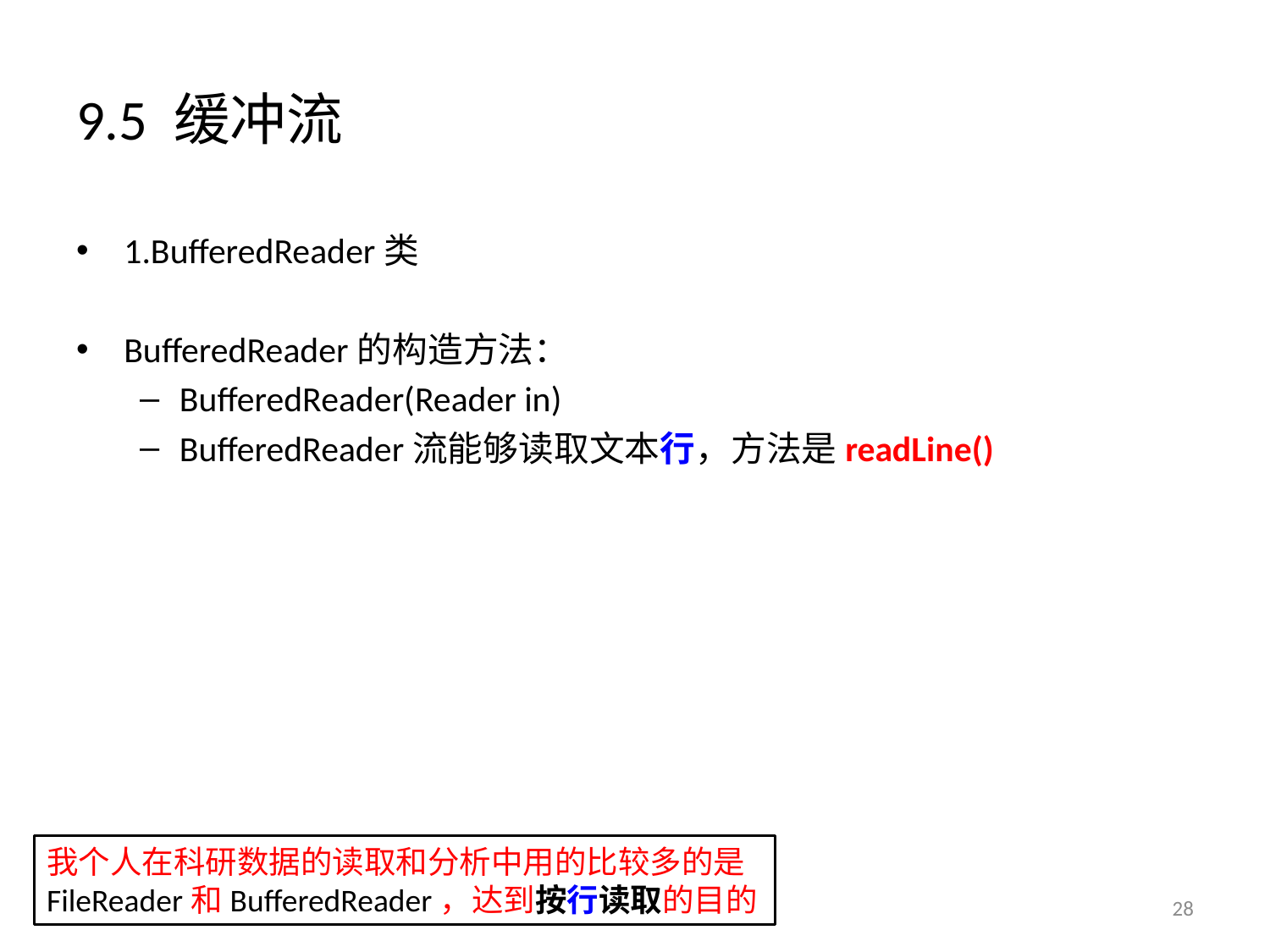

# 9.5 缓冲流
1.BufferedReader类

BufferedReader的构造方法：
BufferedReader(Reader in)
BufferedReader流能够读取文本行，方法是readLine()
我个人在科研数据的读取和分析中用的比较多的是FileReader和BufferedReader，达到按行读取的目的
28